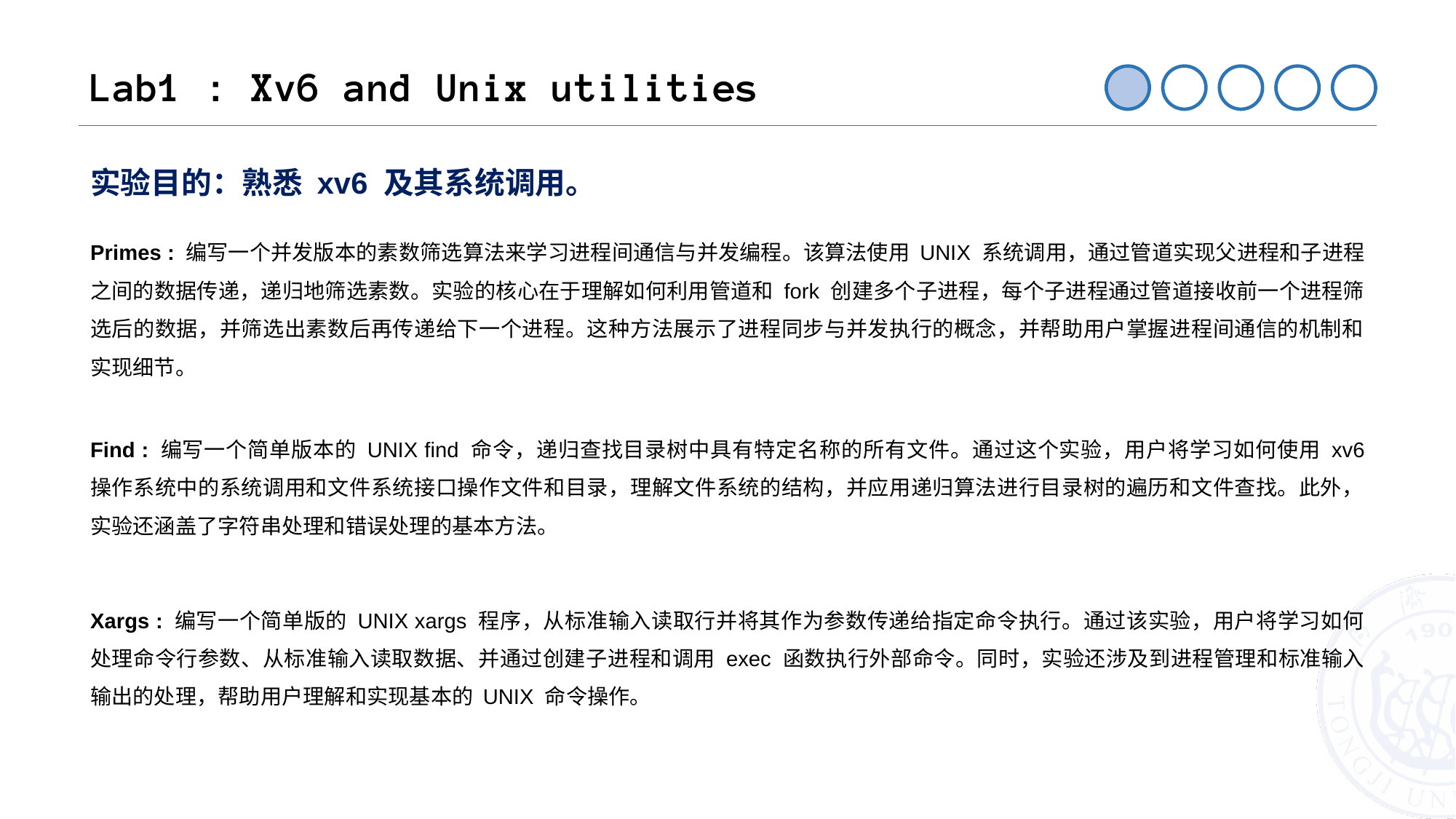

Lab1 : Xv6 and Unix utilities

实验目的：熟悉 xv6 及其系统调用。
Primes : 编写一个并发版本的素数筛选算法来学习进程间通信与并发编程。该算法使用 UNIX 系统调用，通过管道实现父进程和子进程之间的数据传递，递归地筛选素数。实验的核心在于理解如何利用管道和 fork 创建多个子进程，每个子进程通过管道接收前一个进程筛选后的数据，并筛选出素数后再传递给下一个进程。这种方法展示了进程同步与并发执行的概念，并帮助用户掌握进程间通信的机制和实现细节。
Find : 编写一个简单版本的 UNIX find 命令，递归查找目录树中具有特定名称的所有文件。通过这个实验，用户将学习如何使用 xv6 操作系统中的系统调用和文件系统接口操作文件和目录，理解文件系统的结构，并应用递归算法进行目录树的遍历和文件查找。此外，实验还涵盖了字符串处理和错误处理的基本方法。
Xargs : 编写一个简单版的 UNIX xargs 程序，从标准输入读取行并将其作为参数传递给指定命令执行。通过该实验，用户将学习如何处理命令行参数、从标准输入读取数据、并通过创建子进程和调用 exec 函数执行外部命令。同时，实验还涉及到进程管理和标准输入输出的处理，帮助用户理解和实现基本的 UNIX 命令操作。